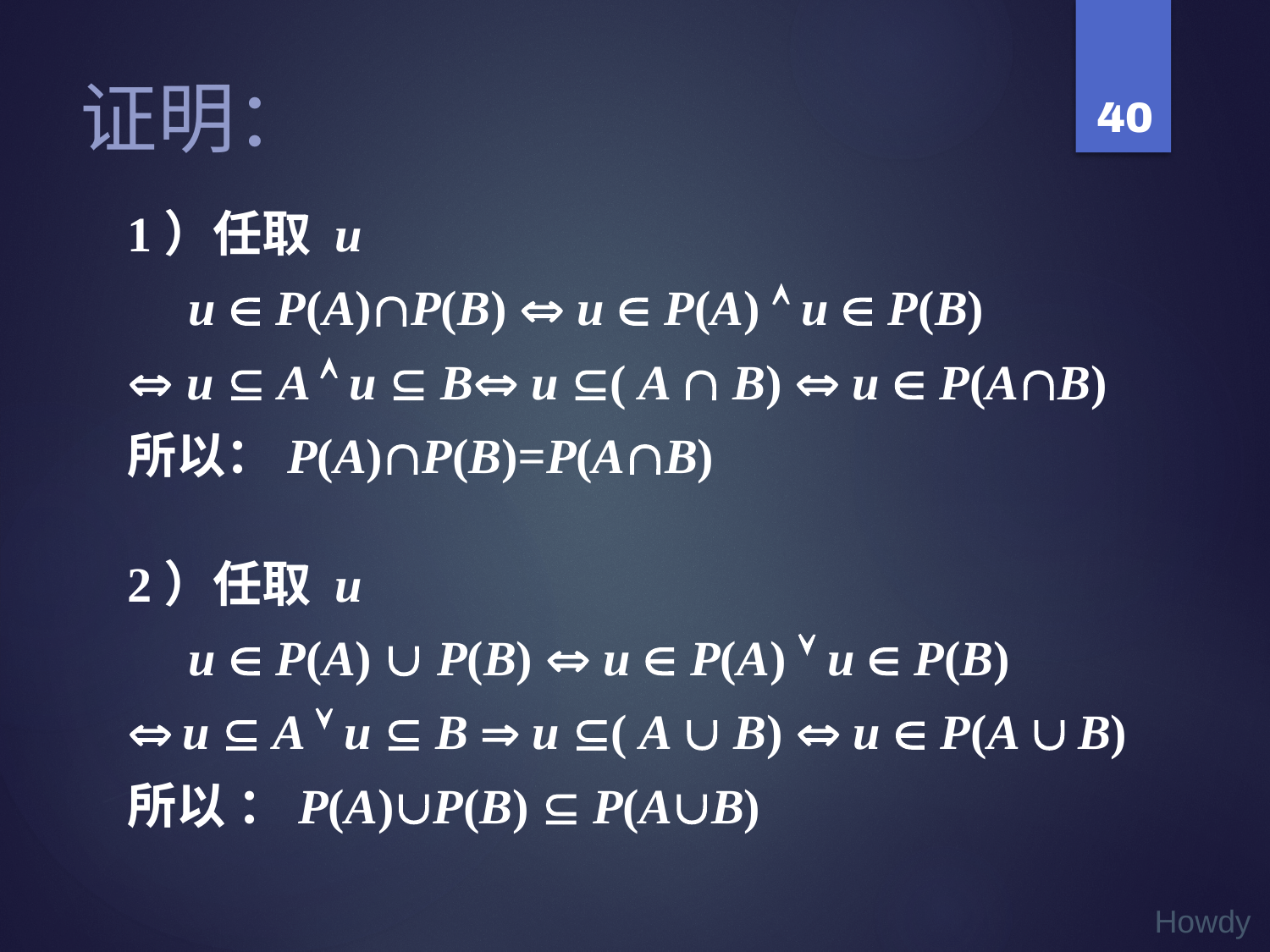

40
# 证明：
1）任取 u
     u ∈ P(A)∩P(B) ⇔ u ∈ P(A) ∧ u ∈ P(B)
⇔ u ⊆ A ∧ u ⊆ B⇔ u ⊆( A ∩ B) ⇔ u ∈ P(A∩B)
所以：P(A)∩P(B)=P(A∩B)
2）任取 u
     u ∈ P(A) ∪ P(B) ⇔ u ∈ P(A) ∨ u ∈ P(B)
⇔ u ⊆ A ∨ u ⊆ B ⇒ u ⊆( A ∪ B) ⇔ u ∈ P(A ∪ B)
所以 ：P(A)∪P(B) ⊆ P(A∪B)